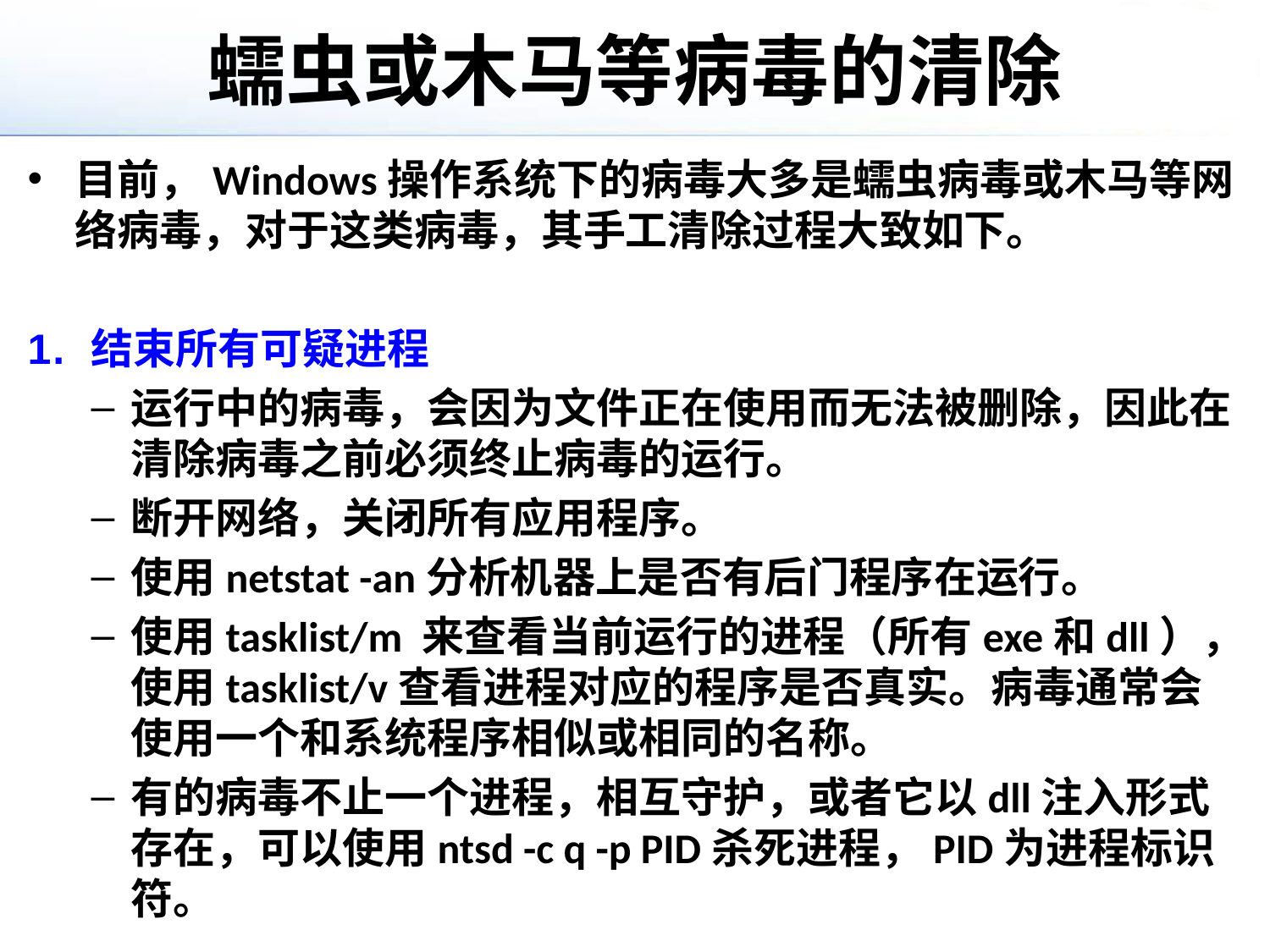

# 蠕虫或木马等病毒的清除
目前，Windows操作系统下的病毒大多是蠕虫病毒或木马等网络病毒，对于这类病毒，其手工清除过程大致如下。

结束所有可疑进程
运行中的病毒，会因为文件正在使用而无法被删除，因此在清除病毒之前必须终止病毒的运行。
断开网络，关闭所有应用程序。
使用netstat -an分析机器上是否有后门程序在运行。
使用tasklist/m 来查看当前运行的进程（所有exe和dll），使用tasklist/v查看进程对应的程序是否真实。病毒通常会使用一个和系统程序相似或相同的名称。
有的病毒不止一个进程，相互守护，或者它以dll注入形式存在，可以使用ntsd -c q -p PID杀死进程，PID为进程标识符。